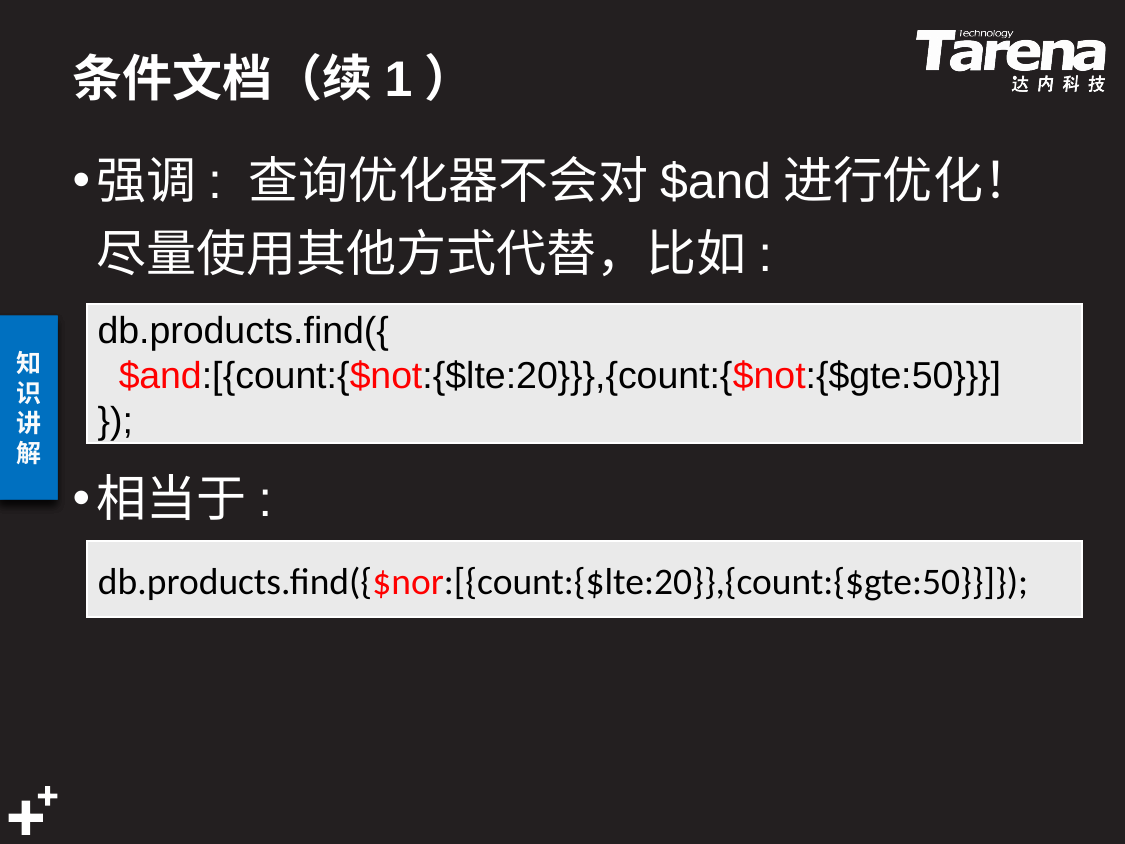

# 条件文档（续1）
强调: 查询优化器不会对$and进行优化！尽量使用其他方式代替，比如:

相当于:
db.products.find({
  $and:[{count:{$not:{$lte:20}}},{count:{$not:{$gte:50}}}]
});
db.products.find({$nor:[{count:{$lte:20}},{count:{$gte:50}}]});